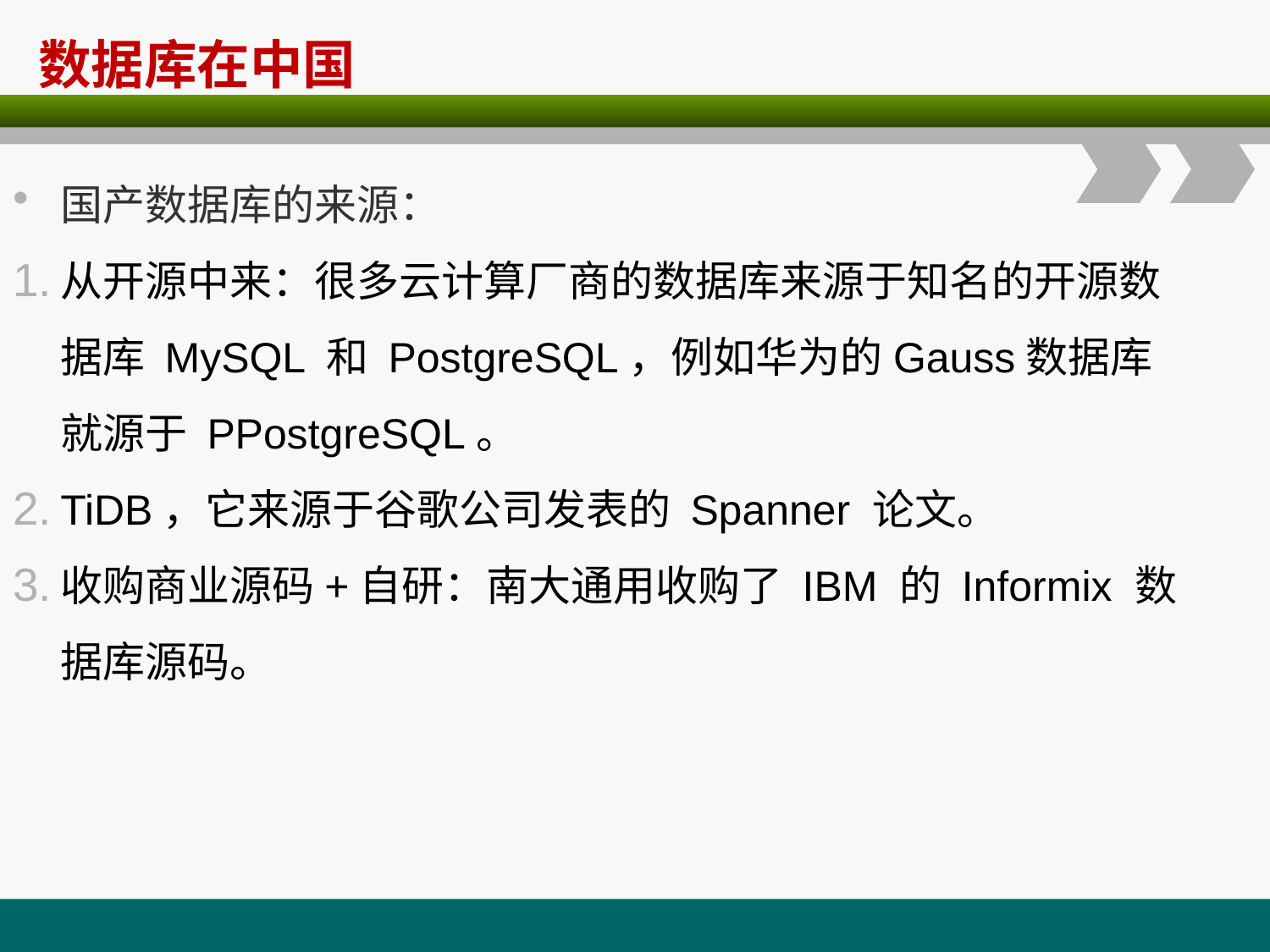

# 数据库在中国
国产数据库的来源：
从开源中来：很多云计算厂商的数据库来源于知名的开源数据库 MySQL 和 PostgreSQL，例如华为的Gauss数据库就源于 PPostgreSQL。
TiDB，它来源于谷歌公司发表的 Spanner 论文。
收购商业源码+自研：南大通用收购了 IBM 的 Informix 数据库源码。